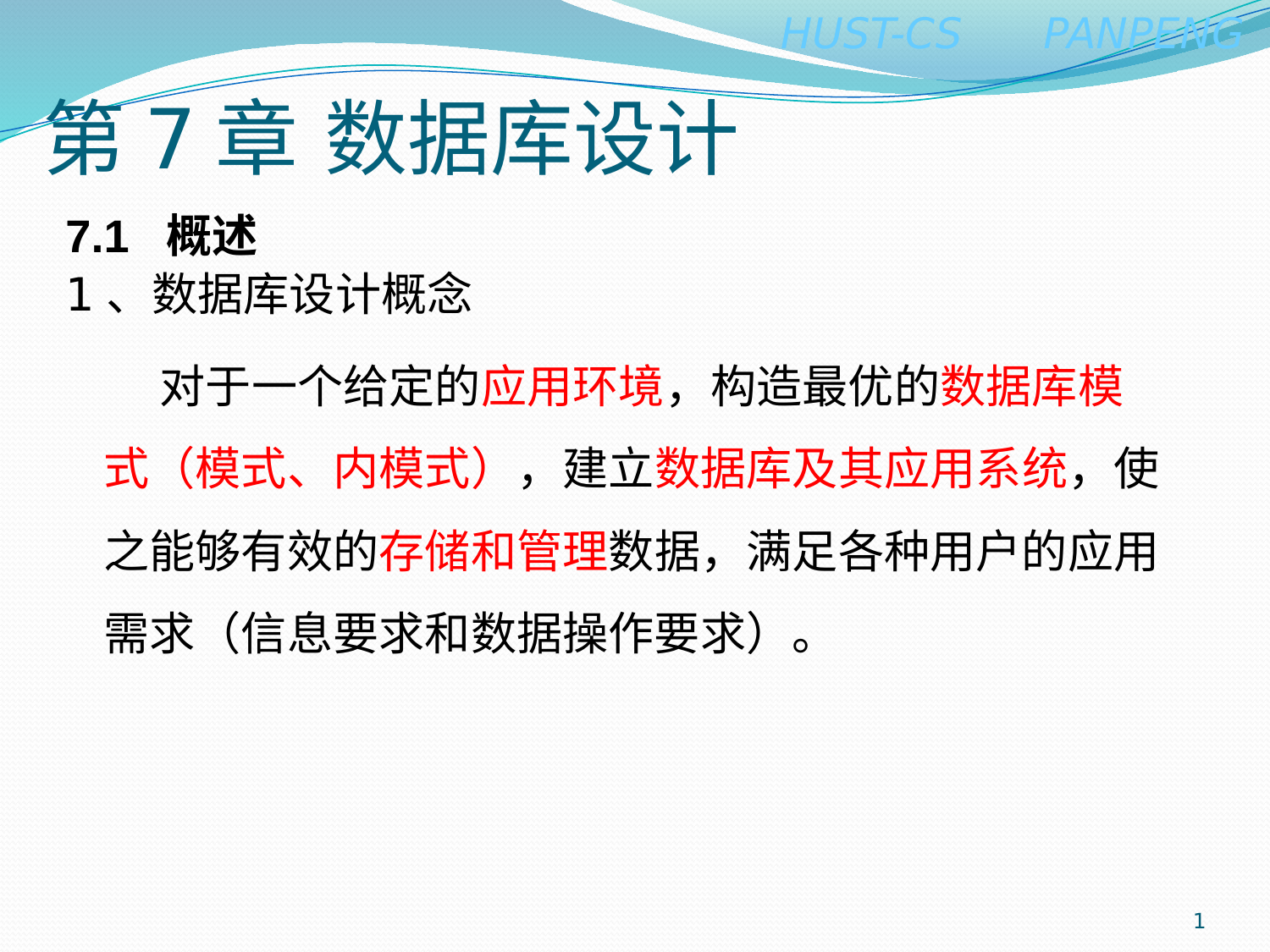

# 第7章 数据库设计
7.1  概述
1、数据库设计概念
        对于一个给定的应用环境，构造最优的数据库模式（模式、内模式），建立数据库及其应用系统，使之能够有效的存储和管理数据，满足各种用户的应用需求（信息要求和数据操作要求）。
1